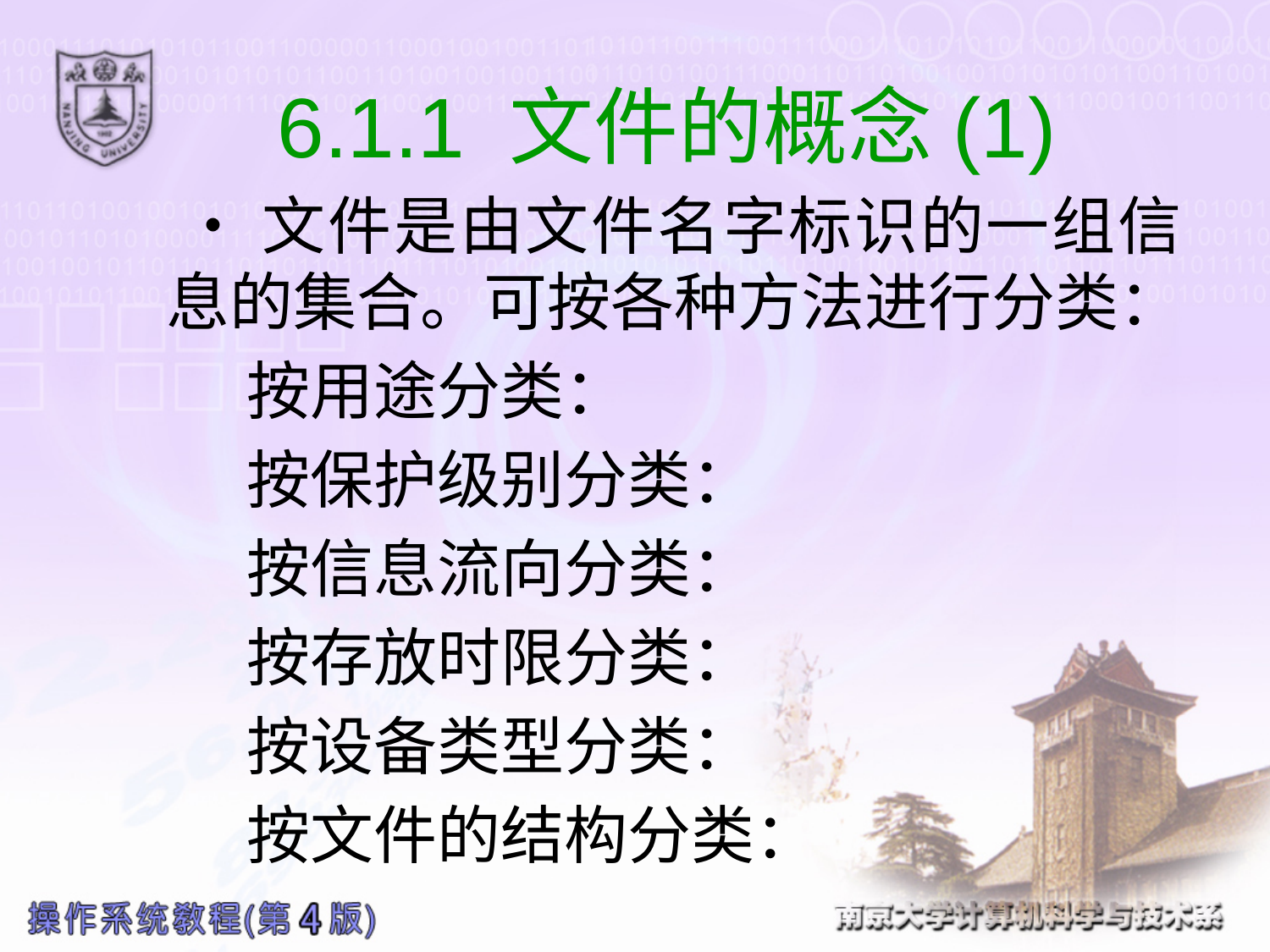

# 6.1.1 文件的概念(1)
    •文件是由文件名字标识的一组信息的集合。可按各种方法进行分类：
        按用途分类：
        按保护级别分类：
        按信息流向分类：
        按存放时限分类：
        按设备类型分类：
        按文件的结构分类：